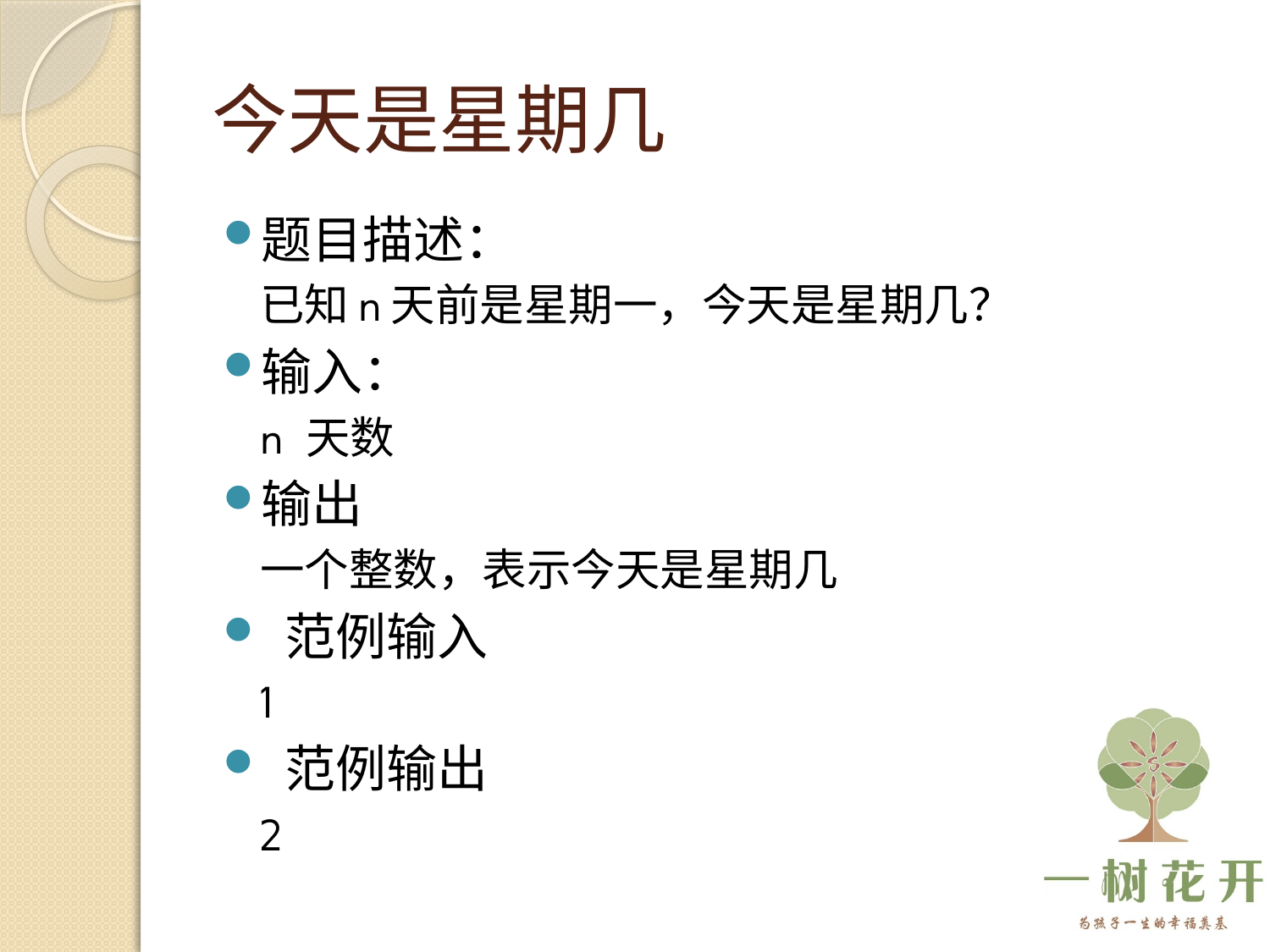

# 今天是星期几
题目描述：
已知n天前是星期一，今天是星期几？
输入：
n 天数
输出
一个整数，表示今天是星期几
范例输入
1
范例输出
2